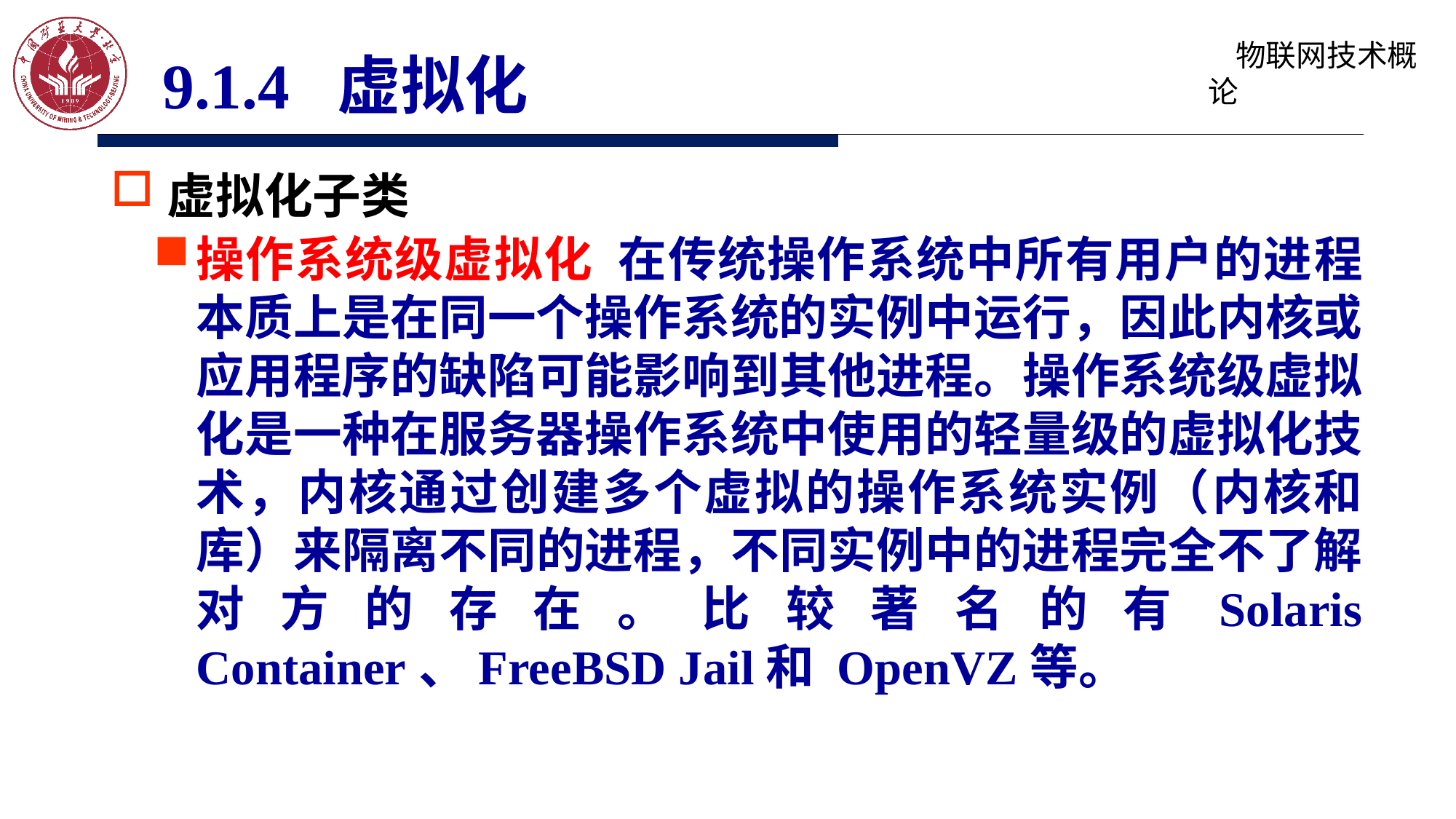

9.1.4  虚拟化
虚拟化子类
操作系统级虚拟化  在传统操作系统中所有用户的进程本质上是在同一个操作系统的实例中运行，因此内核或应用程序的缺陷可能影响到其他进程。操作系统级虚拟化是一种在服务器操作系统中使用的轻量级的虚拟化技术，内核通过创建多个虚拟的操作系统实例（内核和库）来隔离不同的进程，不同实例中的进程完全不了解对方的存在。比较著名的有Solaris Container、FreeBSD Jail和 OpenVZ等。